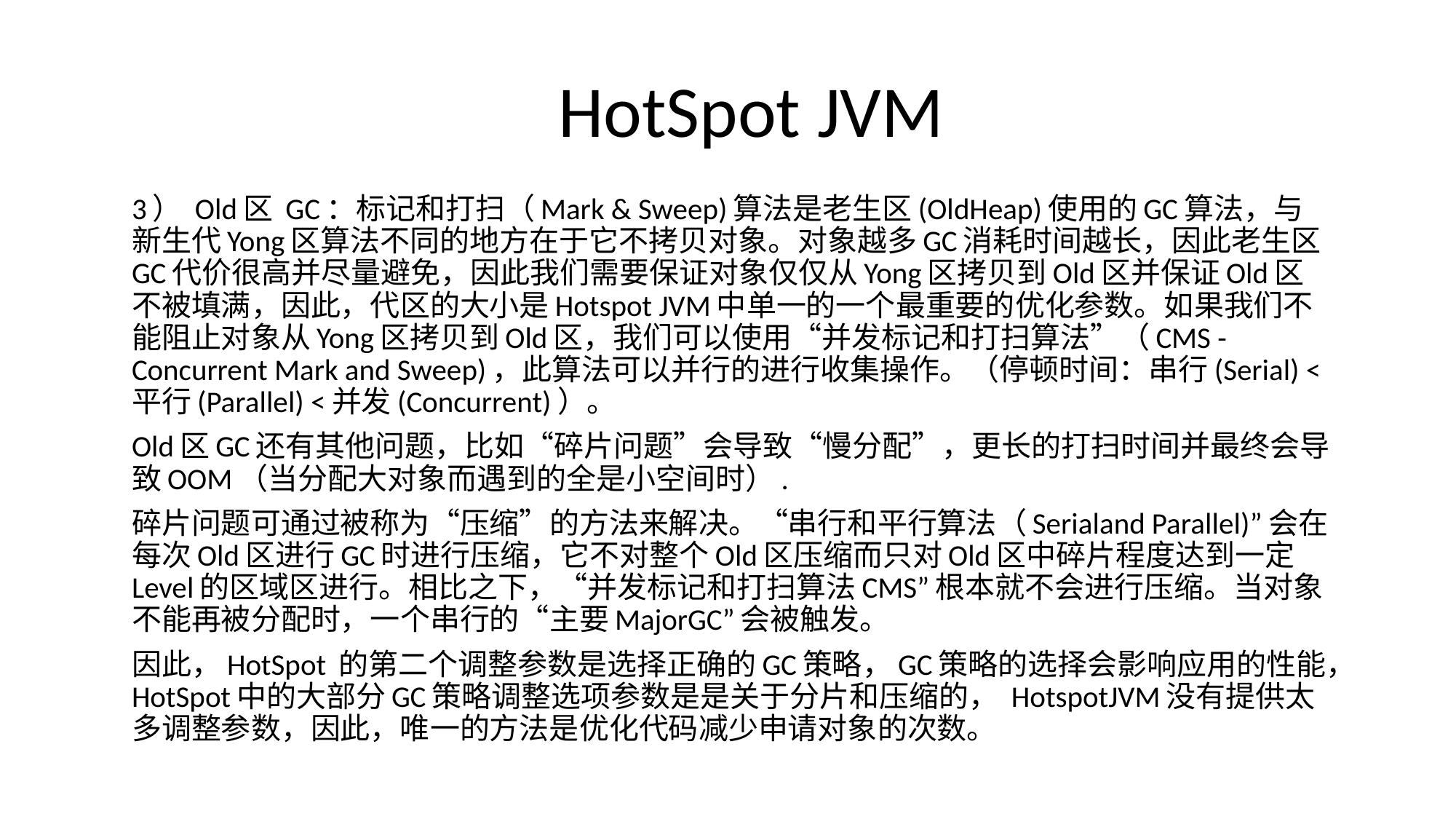

# HotSpot JVM
3） Old区 GC：标记和打扫（Mark & Sweep)算法是老生区(OldHeap)使用的GC算法，与新生代Yong区算法不同的地方在于它不拷贝对象。对象越多GC消耗时间越长，因此老生区GC代价很高并尽量避免，因此我们需要保证对象仅仅从Yong区拷贝到Old区并保证Old区不被填满，因此，代区的大小是Hotspot JVM中单一的一个最重要的优化参数。如果我们不能阻止对象从Yong区拷贝到Old区，我们可以使用“并发标记和打扫算法”（CMS -Concurrent Mark and Sweep)，此算法可以并行的进行收集操作。（停顿时间：串行(Serial) <平行(Parallel) <并发(Concurrent)）。
Old区GC还有其他问题，比如“碎片问题”会导致“慢分配”，更长的打扫时间并最终会导致OOM（当分配大对象而遇到的全是小空间时）.
碎片问题可通过被称为“压缩”的方法来解决。“串行和平行算法（Serialand Parallel)”会在每次Old区进行GC时进行压缩，它不对整个Old区压缩而只对Old区中碎片程度达到一定Level的区域区进行。相比之下，“并发标记和打扫算法CMS”根本就不会进行压缩。当对象不能再被分配时，一个串行的“主要MajorGC”会被触发。
因此，HotSpot 的第二个调整参数是选择正确的GC策略，GC策略的选择会影响应用的性能，HotSpot中的大部分GC策略调整选项参数是是关于分片和压缩的， HotspotJVM没有提供太多调整参数，因此，唯一的方法是优化代码减少申请对象的次数。